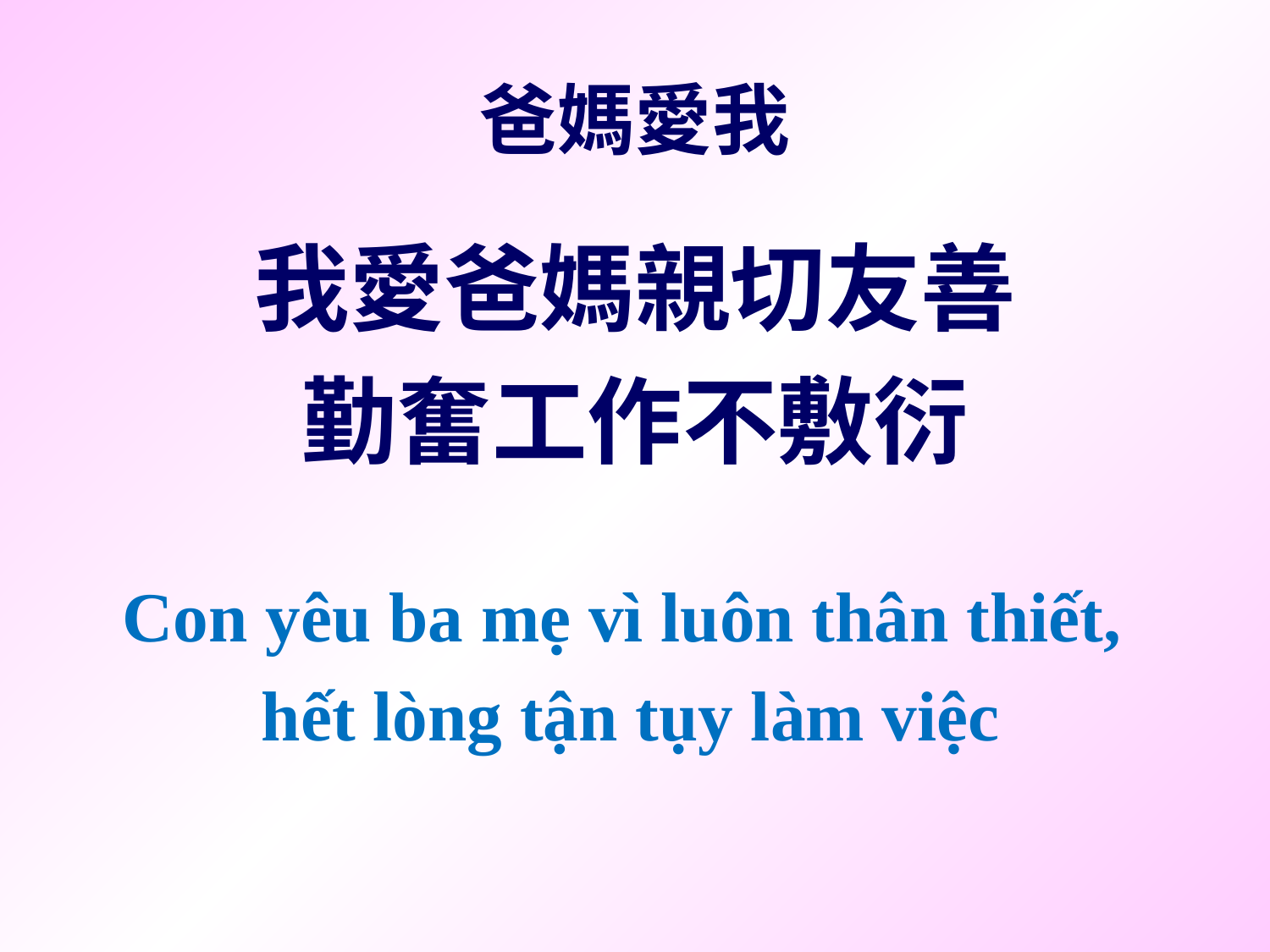

# 爸媽愛我
我愛爸媽親切友善
勤奮工作不敷衍
Con yêu ba mẹ vì luôn thân thiết,
hết lòng tận tụy làm việc